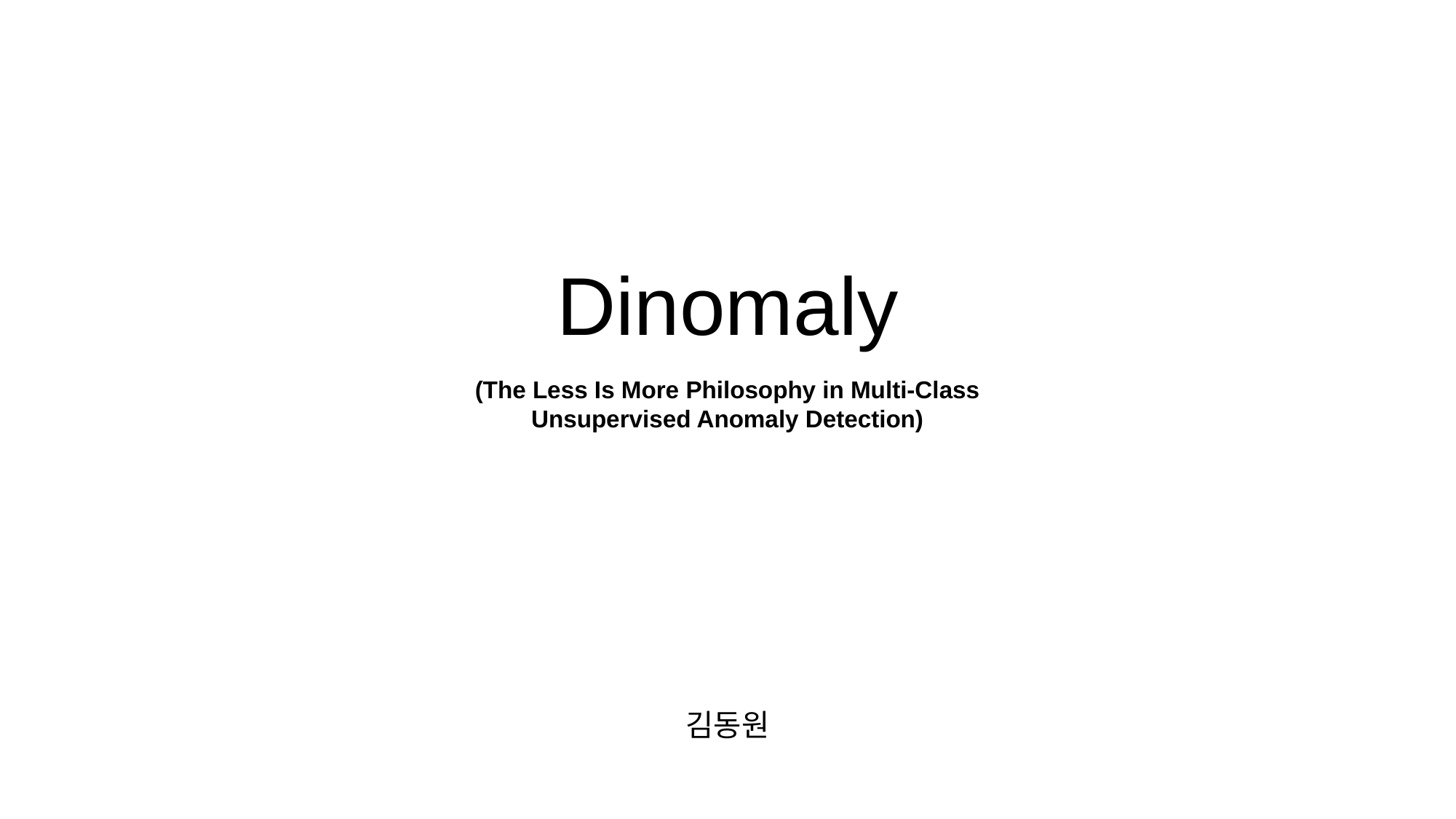

Dinomaly
(The Less Is More Philosophy in Multi-Class Unsupervised Anomaly Detection)
김동원